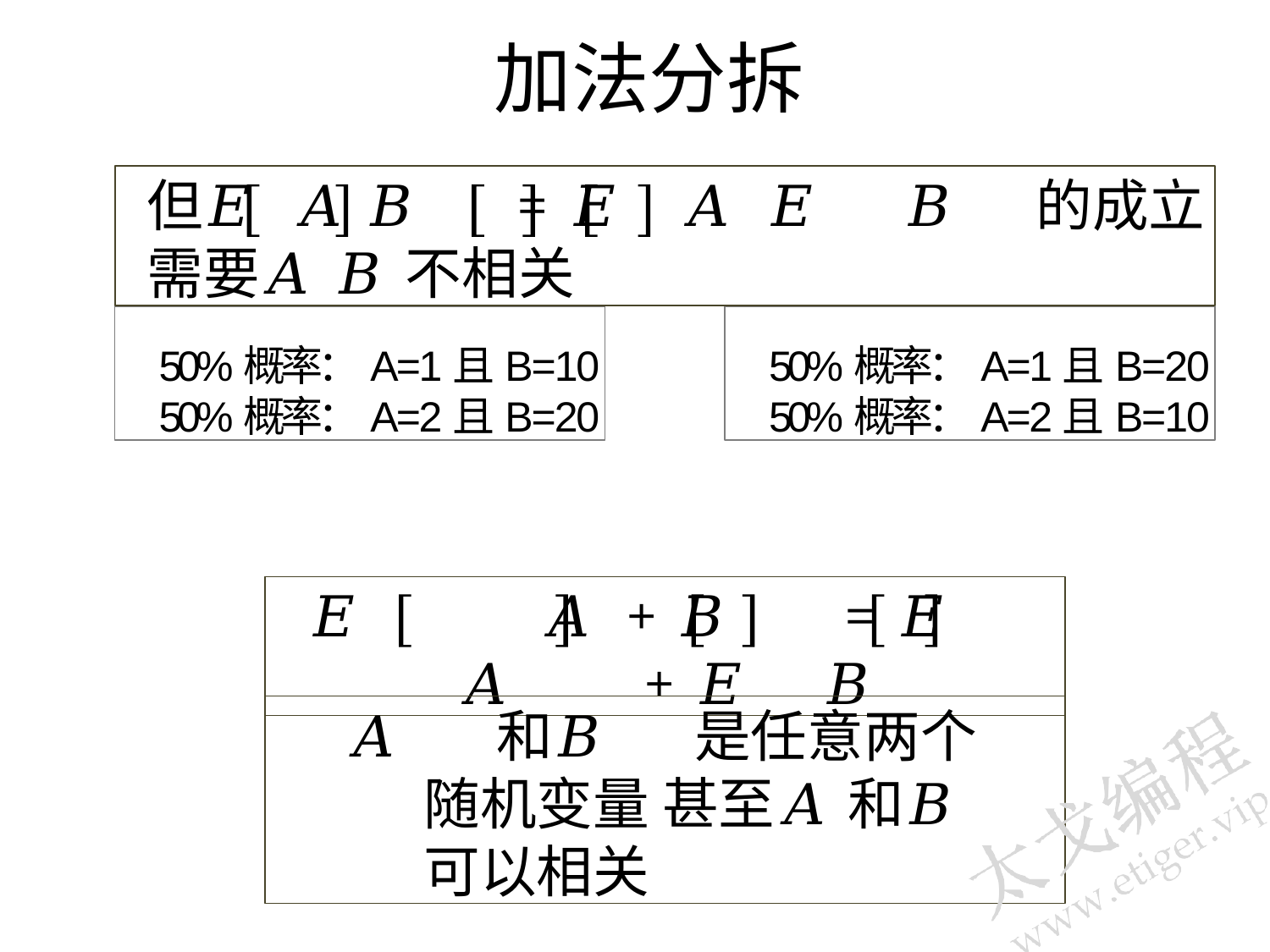

# 加法分拆
但𝐸	𝐴𝐵	= 𝐸	𝐴 𝐸	𝐵	的成立需要𝐴𝐵不相关

50%概率：A=1且B=10
50%概率：A=2且B=20
50%概率：A=1且B=20
50%概率：A=2且B=10
𝐸	𝐴 + 𝐵	= 𝐸	𝐴	+ 𝐸	𝐵

𝐴和𝐵是任意两个随机变量 甚至𝐴和𝐵 可以相关